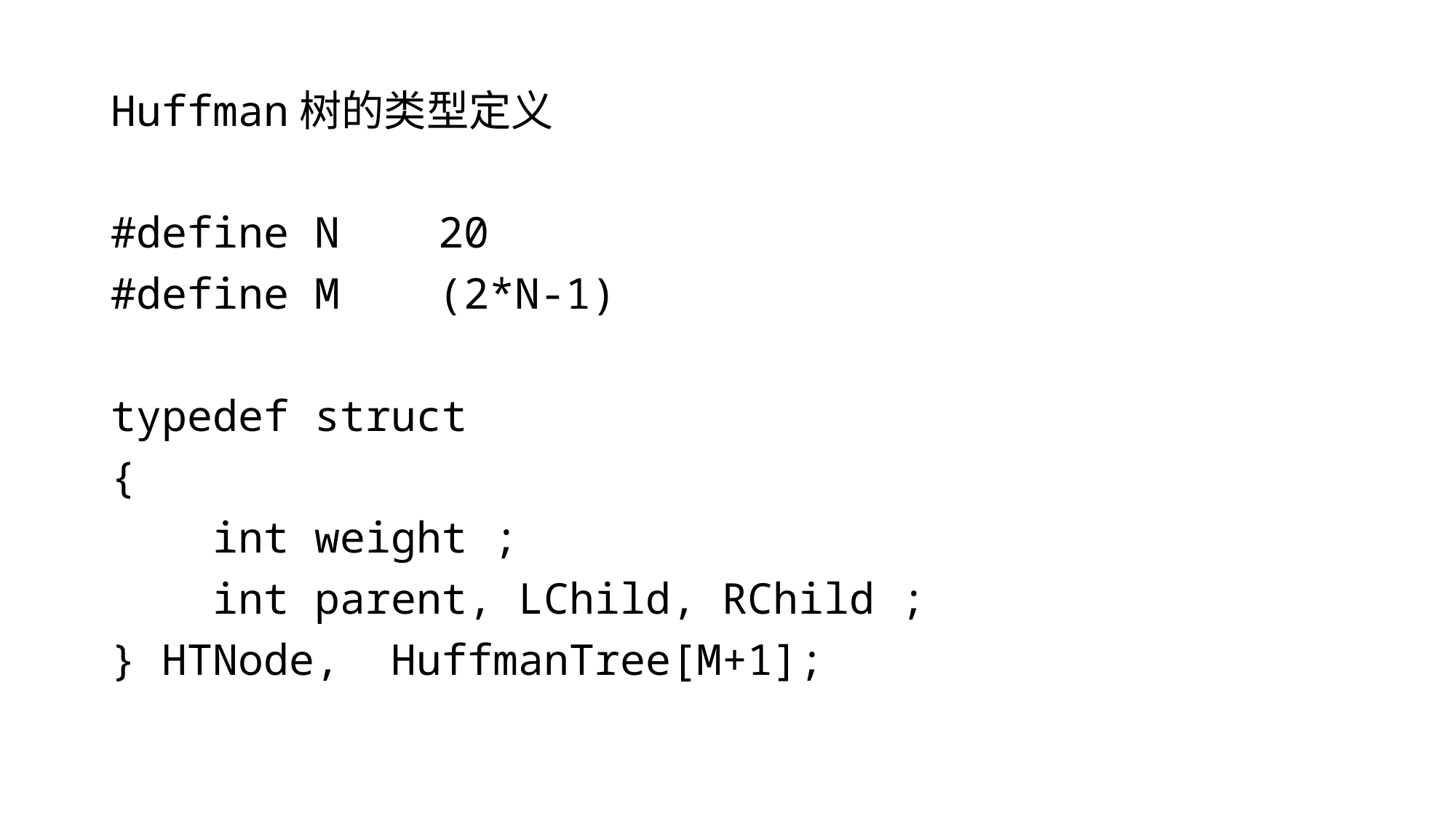

Huffman树的类型定义

#define N	20
#define M	(2*N-1)

typedef struct
{
    int weight ;
    int parent, LChild, RChild ;
} HTNode,  HuffmanTree[M+1];